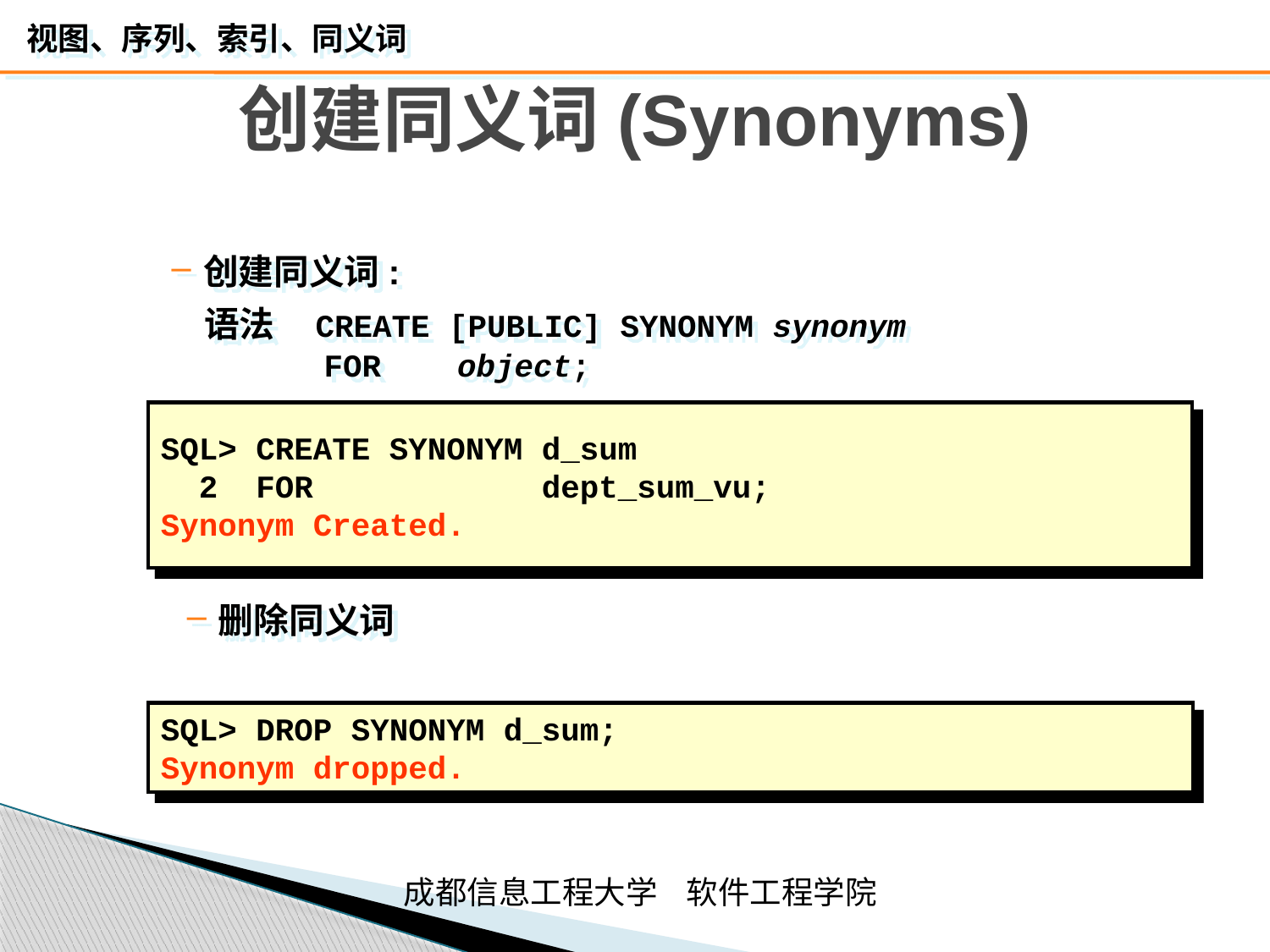

# 创建同义词(Synonyms)
创建同义词:
   语法    CREATE [PUBLIC] SYNONYM synonym
        FOR    object;
SQL> CREATE SYNONYM	d_sum
  2  FOR			dept_sum_vu;
Synonym Created.
删除同义词
SQL> DROP SYNONYM d_sum;
Synonym dropped.